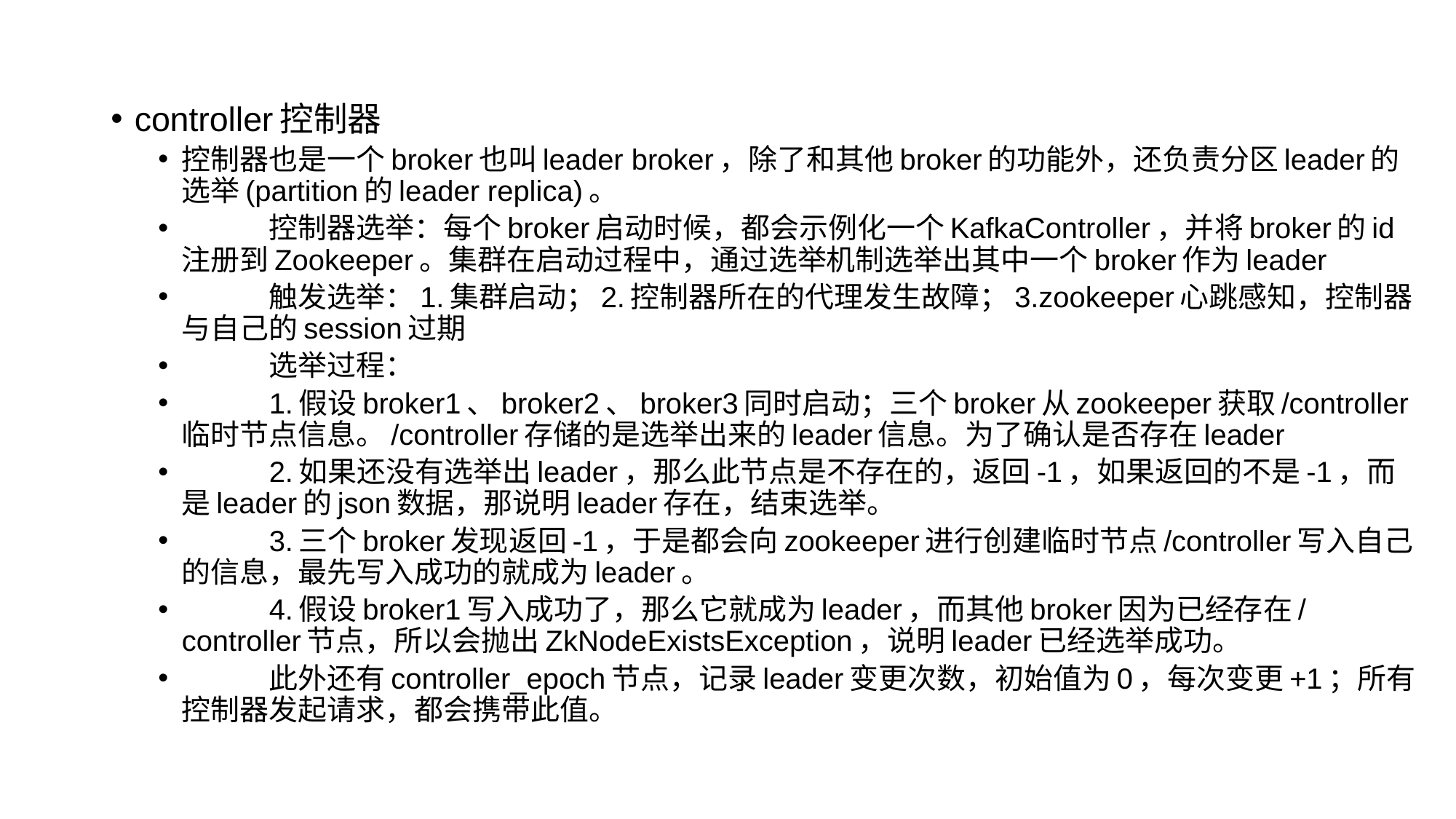

controller控制器
控制器也是一个broker也叫leader broker，除了和其他broker的功能外，还负责分区leader的选举(partition的leader replica)。
	控制器选举：每个broker启动时候，都会示例化一个KafkaController，并将broker的id注册到Zookeeper。集群在启动过程中，通过选举机制选举出其中一个broker作为leader
	触发选举：1.集群启动；2.控制器所在的代理发生故障；3.zookeeper心跳感知，控制器与自己的session过期
	选举过程：
		1.假设broker1、broker2、broker3同时启动；三个broker从zookeeper获取/controller临时节点信息。/controller存储的是选举出来的leader信息。为了确认是否存在leader
		2.如果还没有选举出leader，那么此节点是不存在的，返回-1，如果返回的不是-1，而是leader的json数据，那说明leader存在，结束选举。
		3.三个broker发现返回-1，于是都会向zookeeper进行创建临时节点/controller写入自己的信息，最先写入成功的就成为leader。
		4.假设broker1写入成功了，那么它就成为leader，而其他broker因为已经存在/controller节点，所以会抛出ZkNodeExistsException，说明leader已经选举成功。
		此外还有controller_epoch节点，记录leader变更次数，初始值为0，每次变更+1；所有控制器发起请求，都会携带此值。